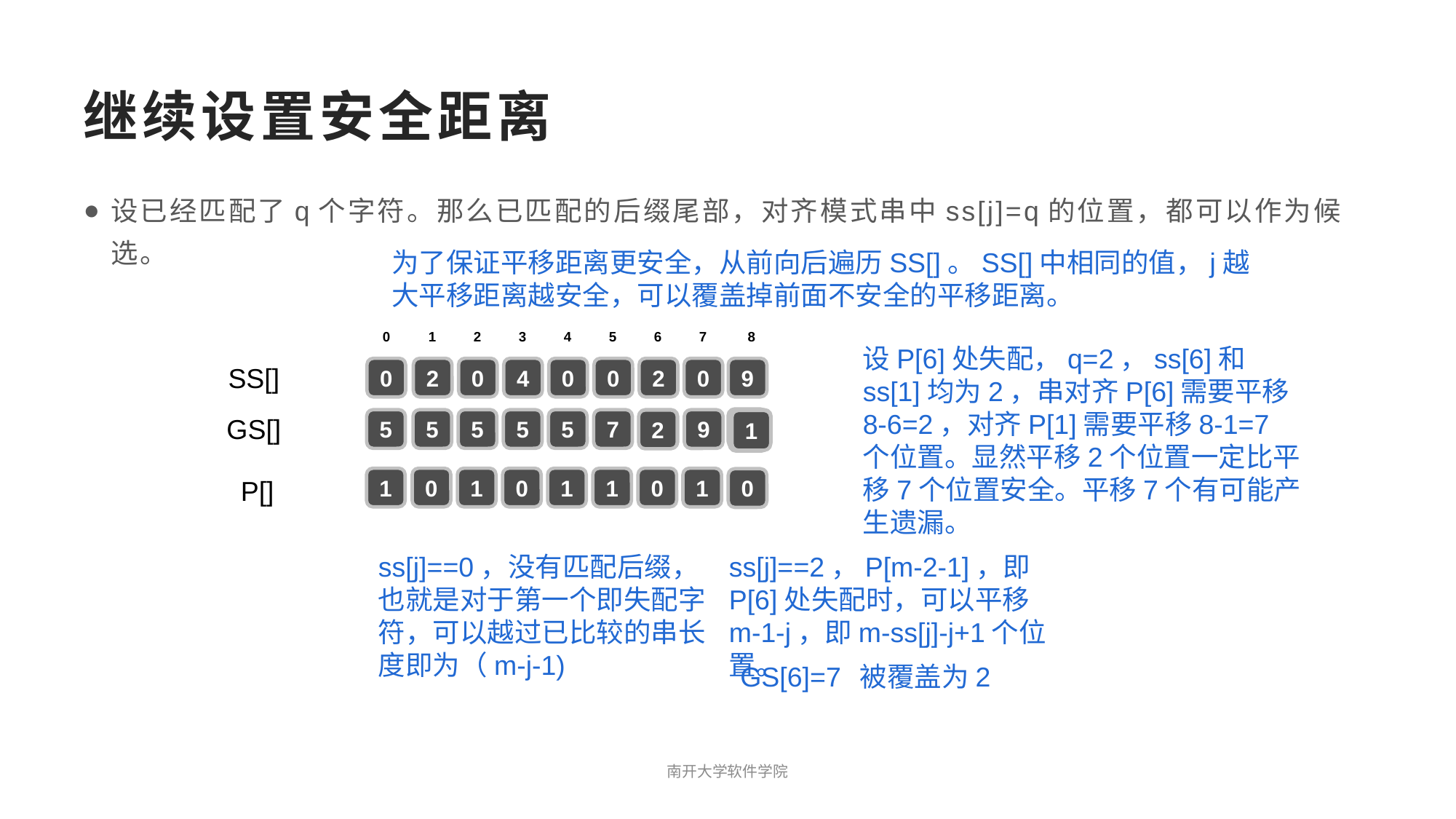

# 继续设置安全距离
设已经匹配了q个字符。那么已匹配的后缀尾部，对齐模式串中ss[j]=q的位置，都可以作为候选。
为了保证平移距离更安全，从前向后遍历SS[]。SS[]中相同的值，j越大平移距离越安全，可以覆盖掉前面不安全的平移距离。
0
1
2
3
4
5
6
7
8
设P[6]处失配，q=2，ss[6]和ss[1]均为2，串对齐P[6]需要平移8-6=2，对齐P[1]需要平移8-1=7个位置。显然平移2个位置一定比平移7个位置安全。平移7个有可能产生遗漏。
SS[]
0
2
0
4
0
0
2
0
9
GS[]
8
5
5
5
5
5
7
7
9
9
4
2
3
1
6
1
0
1
0
1
1
0
1
P[]
0
ss[j]==0，没有匹配后缀，也就是对于第一个即失配字符，可以越过已比较的串长度即为（m-j-1)
ss[j]==2，P[m-2-1]，即P[6]处失配时，可以平移m-1-j，即m-ss[j]-j+1个位置。
GS[6]=7
被覆盖为2
南开大学软件学院
6